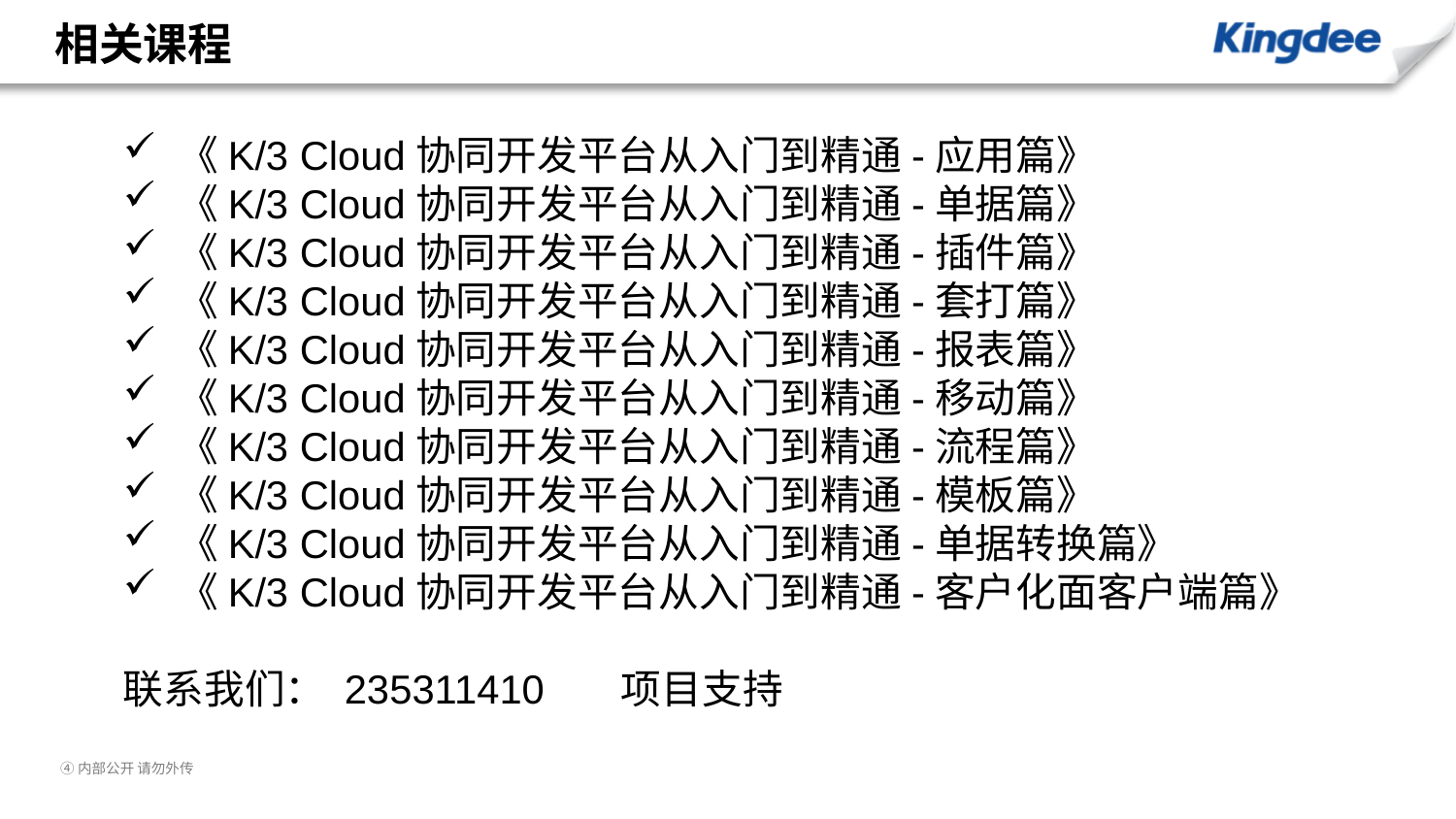

# 相关课程
《K/3 Cloud协同开发平台从入门到精通-应用篇》
《K/3 Cloud协同开发平台从入门到精通-单据篇》
《K/3 Cloud协同开发平台从入门到精通-插件篇》
《K/3 Cloud协同开发平台从入门到精通-套打篇》
《K/3 Cloud协同开发平台从入门到精通-报表篇》
《K/3 Cloud协同开发平台从入门到精通-移动篇》
《K/3 Cloud协同开发平台从入门到精通-流程篇》
《K/3 Cloud协同开发平台从入门到精通-模板篇》
《K/3 Cloud协同开发平台从入门到精通-单据转换篇》
《K/3 Cloud协同开发平台从入门到精通-客户化面客户端篇》

联系我们： 235311410      项目支持